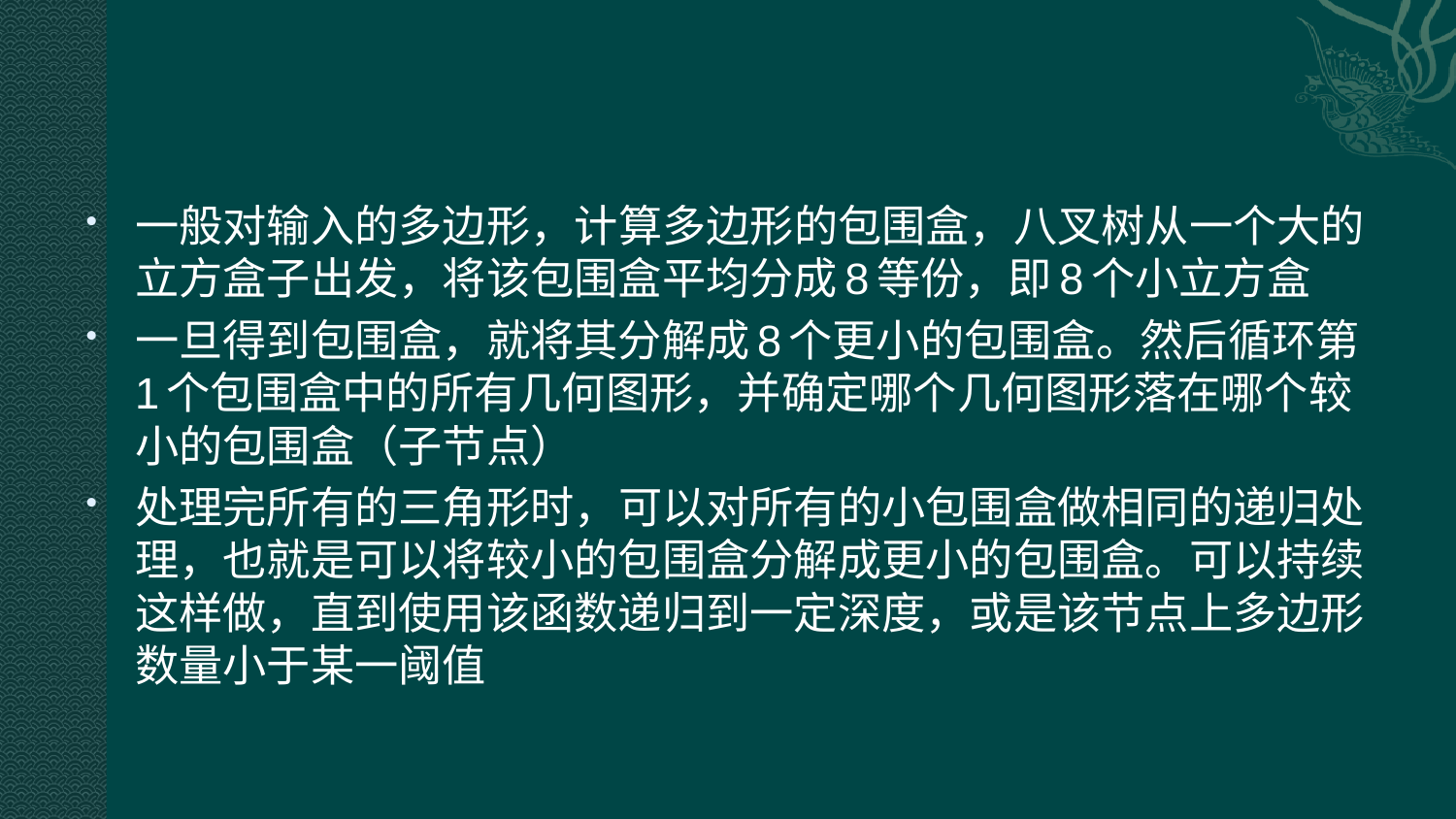

#
一般对输入的多边形，计算多边形的包围盒，八叉树从一个大的立方盒子出发，将该包围盒平均分成8等份，即8个小立方盒
一旦得到包围盒，就将其分解成8个更小的包围盒。然后循环第1个包围盒中的所有几何图形，并确定哪个几何图形落在哪个较小的包围盒（子节点）
处理完所有的三角形时，可以对所有的小包围盒做相同的递归处理，也就是可以将较小的包围盒分解成更小的包围盒。可以持续这样做，直到使用该函数递归到一定深度，或是该节点上多边形数量小于某一阈值